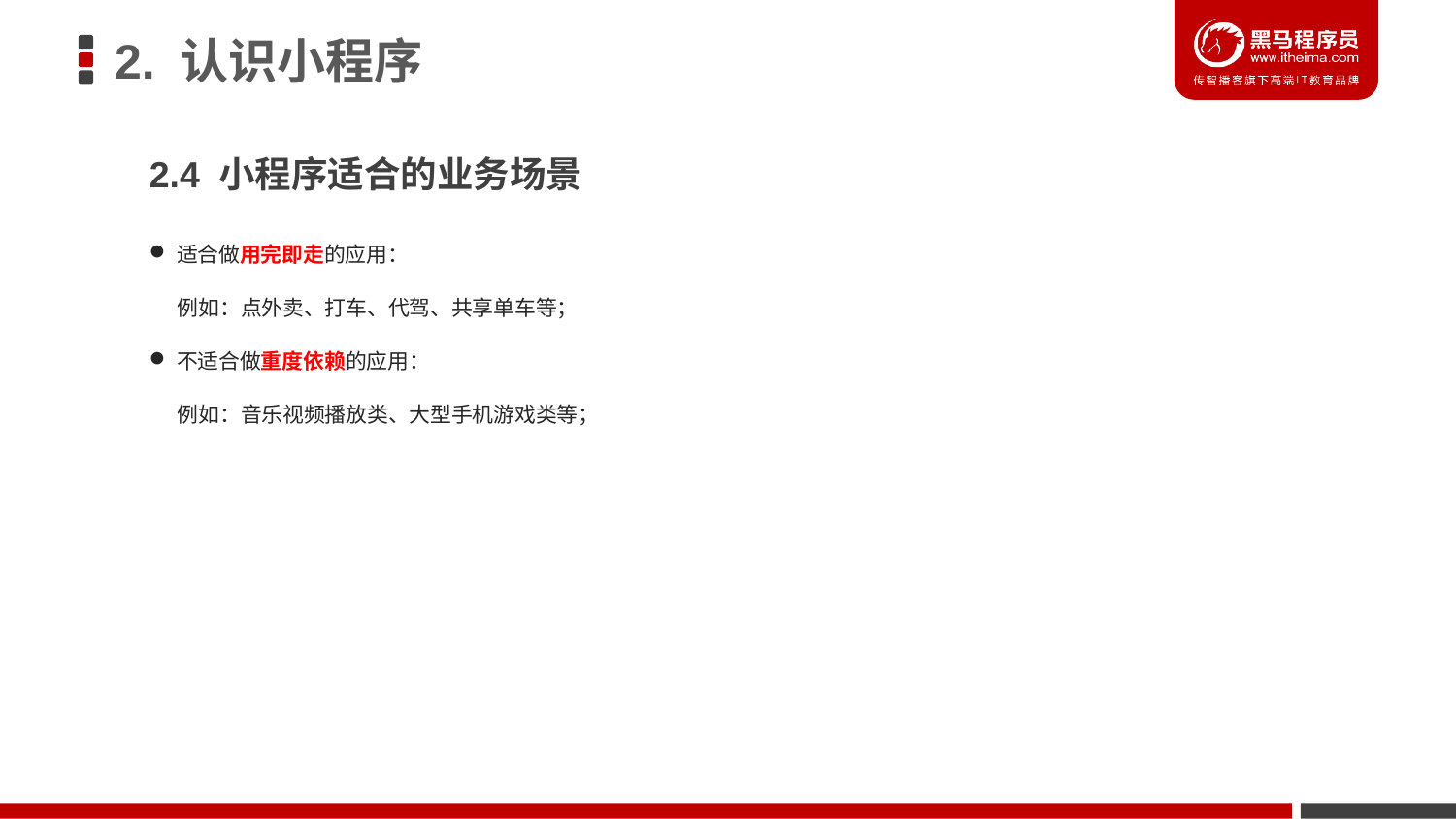

# 2. 认识小程序
2.4 小程序适合的业务场景
适合做用完即走的应用：
     例如：点外卖、打车、代驾、共享单车等；
不适合做重度依赖的应用：
     例如：音乐视频播放类、大型手机游戏类等；